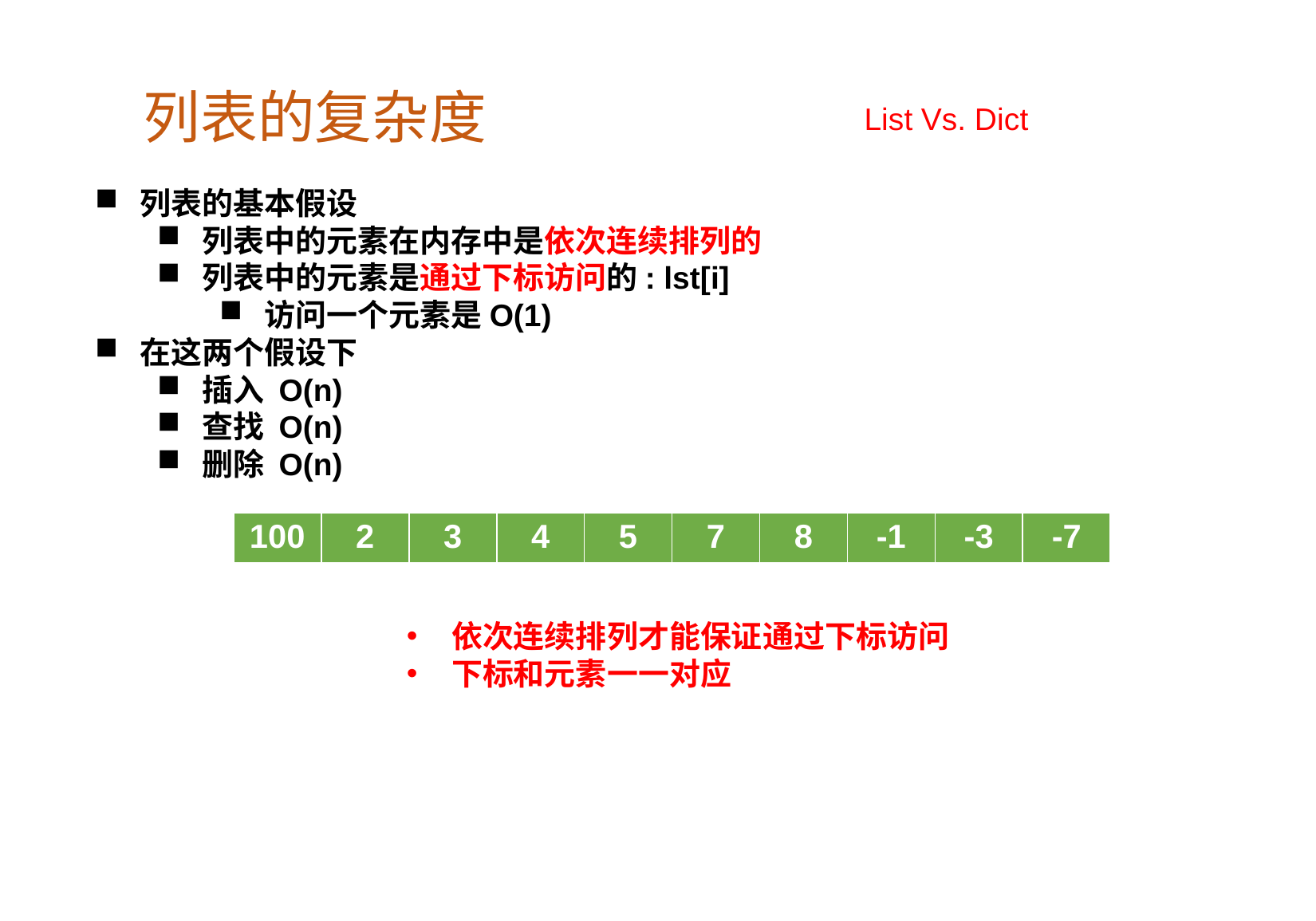

列表的复杂度
List Vs. Dict
列表的基本假设
列表中的元素在内存中是依次连续排列的
列表中的元素是通过下标访问的: lst[i]
访问一个元素是O(1)
在这两个假设下
插入 O(n)
查找 O(n)
删除 O(n)
| 100 | 2 | 3 | 4 | 5 | 7 | 8 | -1 | -3 | -7 |
| --- | --- | --- | --- | --- | --- | --- | --- | --- | --- |
依次连续排列才能保证通过下标访问
下标和元素一一对应